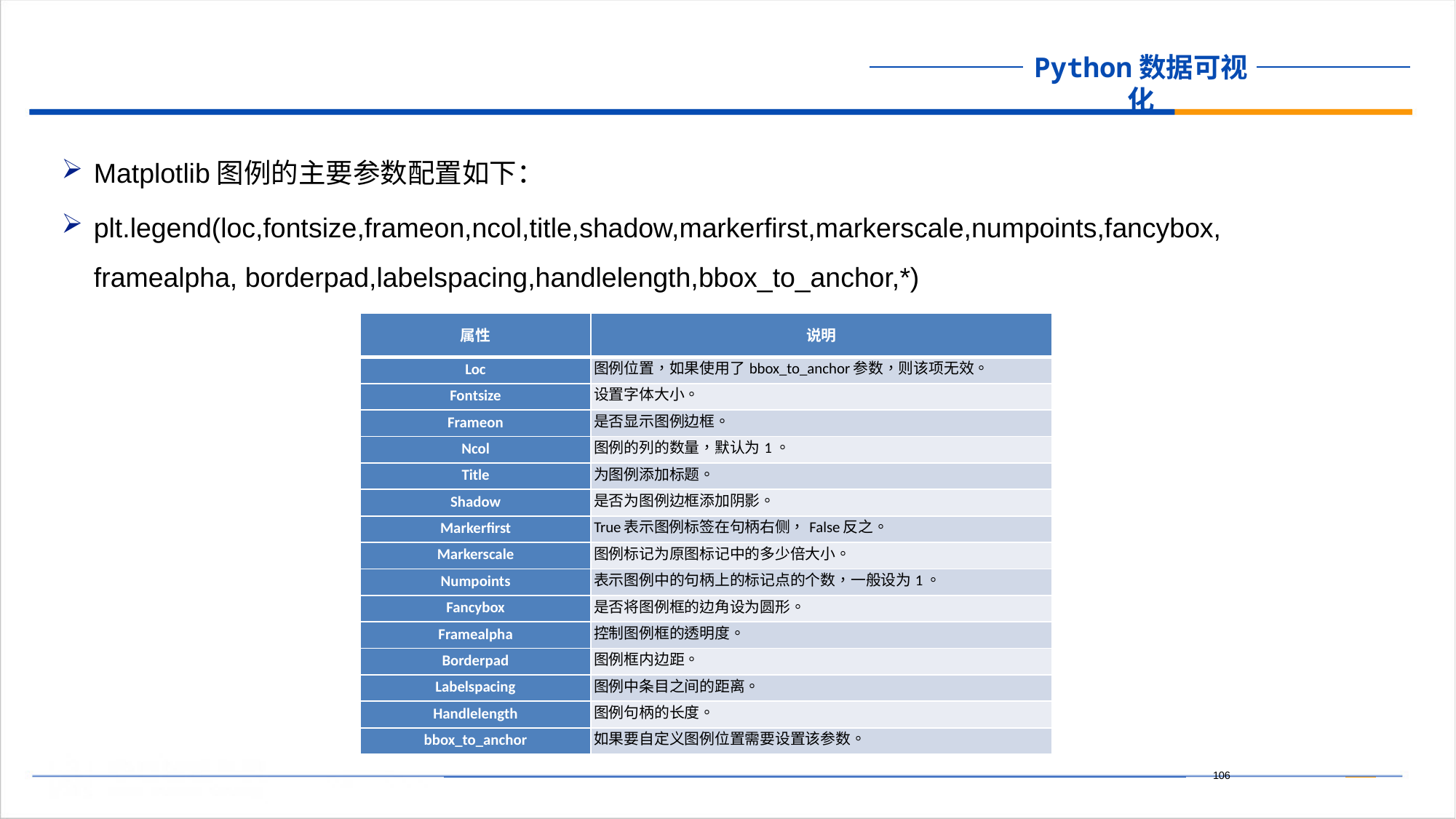

Matplotlib图例的主要参数配置如下：
plt.legend(loc,fontsize,frameon,ncol,title,shadow,markerfirst,markerscale,numpoints,fancybox, framealpha, borderpad,labelspacing,handlelength,bbox_to_anchor,*)
| 属性 | 说明 |
| --- | --- |
| Loc | 图例位置，如果使用了bbox\_to\_anchor参数，则该项无效。 |
| Fontsize | 设置字体大小。 |
| Frameon | 是否显示图例边框。 |
| Ncol | 图例的列的数量，默认为1。 |
| Title | 为图例添加标题。 |
| Shadow | 是否为图例边框添加阴影。 |
| Markerfirst | True表示图例标签在句柄右侧，False反之。 |
| Markerscale | 图例标记为原图标记中的多少倍大小。 |
| Numpoints | 表示图例中的句柄上的标记点的个数，一般设为1。 |
| Fancybox | 是否将图例框的边角设为圆形。 |
| Framealpha | 控制图例框的透明度。 |
| Borderpad | 图例框内边距。 |
| Labelspacing | 图例中条目之间的距离。 |
| Handlelength | 图例句柄的长度。 |
| bbox\_to\_anchor | 如果要自定义图例位置需要设置该参数。 |